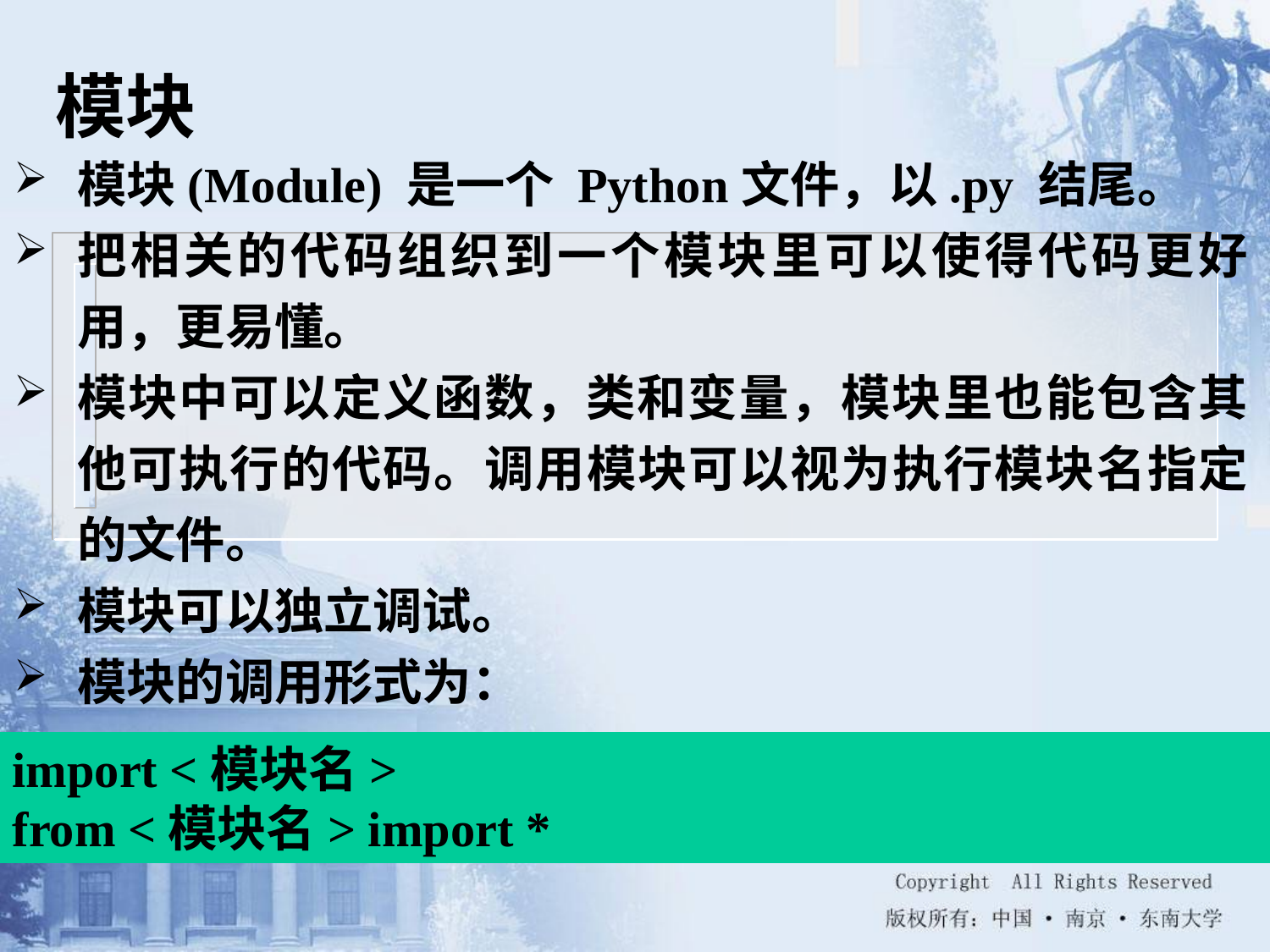

模块
模块(Module) 是一个 Python文件，以.py 结尾。
把相关的代码组织到一个模块里可以使得代码更好用，更易懂。
模块中可以定义函数，类和变量，模块里也能包含其他可执行的代码。调用模块可以视为执行模块名指定的文件。
模块可以独立调试。
模块的调用形式为：
import <模块名>
from <模块名> import *